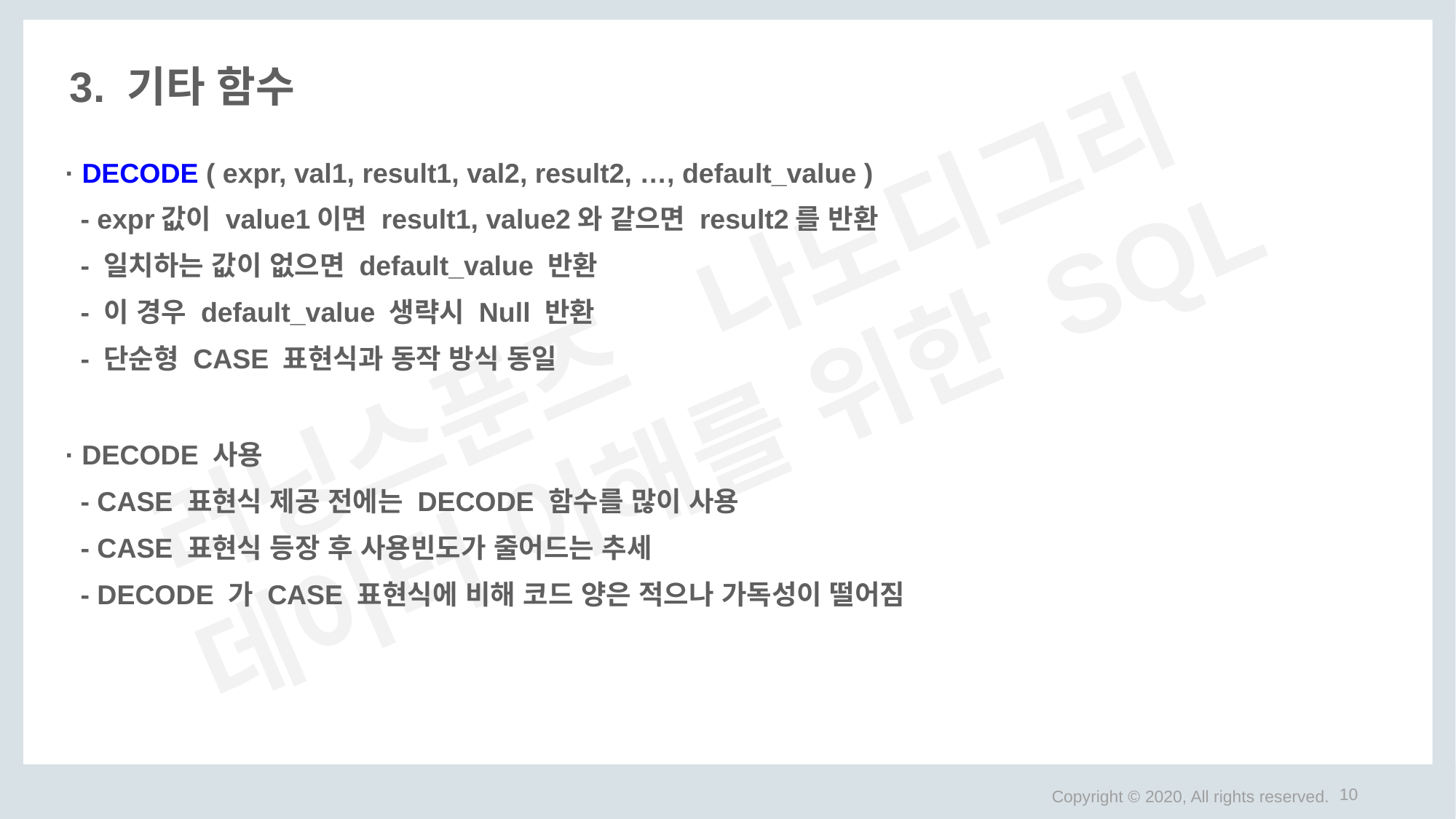

# 3. 기타 함수
· DECODE ( expr, val1, result1, val2, result2, …, default_value )
  - expr값이 value1이면 result1, value2와 같으면 result2를 반환
  - 일치하는 값이 없으면 default_value 반환
  - 이 경우 default_value 생략시 Null 반환
  - 단순형 CASE 표현식과 동작 방식 동일

· DECODE 사용
  - CASE 표현식 제공 전에는 DECODE 함수를 많이 사용
  - CASE 표현식 등장 후 사용빈도가 줄어드는 추세
  - DECODE 가 CASE 표현식에 비해 코드 양은 적으나 가독성이 떨어짐